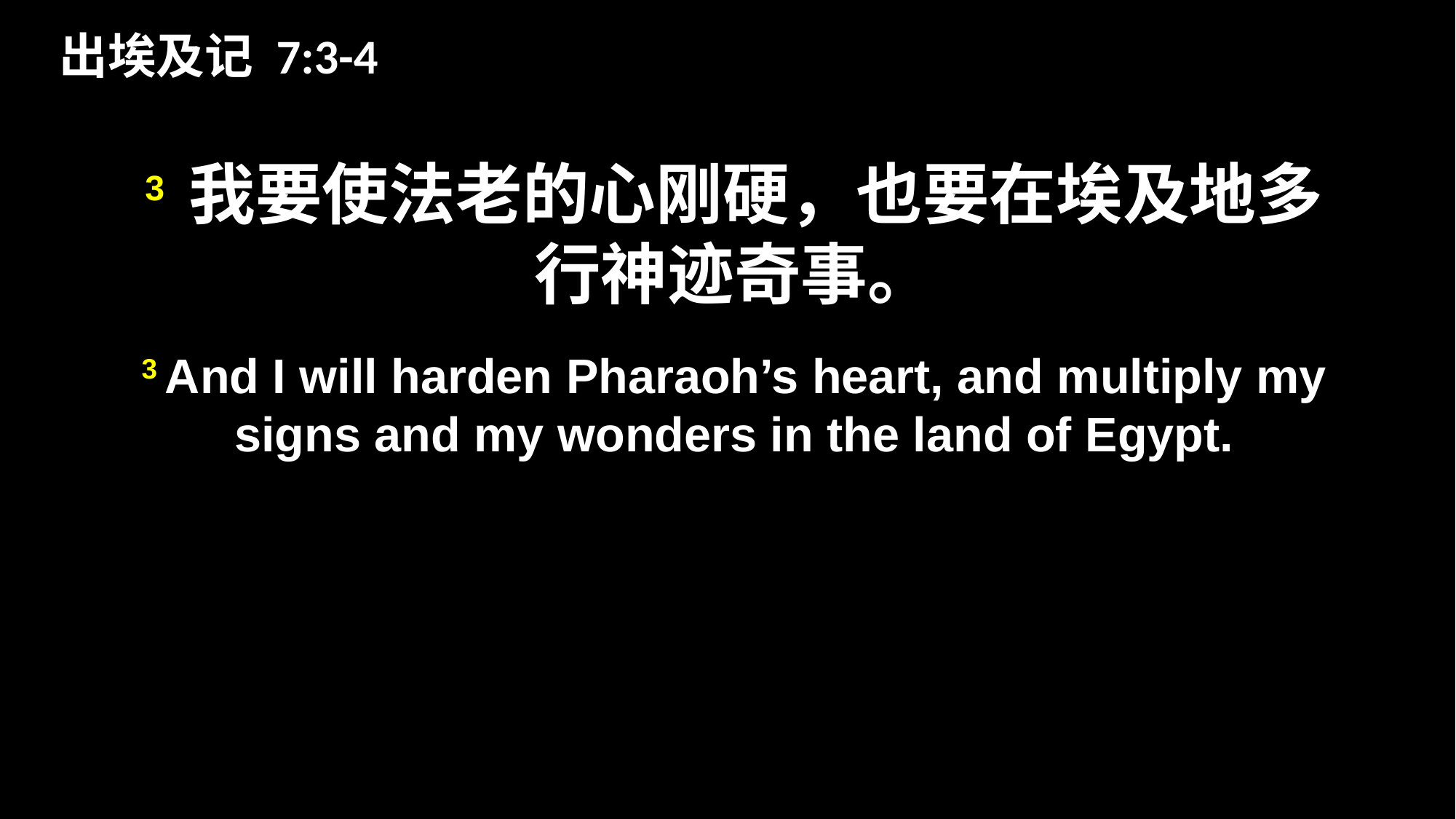

出埃及记 7:3-4
3 我要使法老的心刚硬，也要在埃及地多行神迹奇事。

3 And I will harden Pharaoh’s heart, and multiply my signs and my wonders in the land of Egypt.